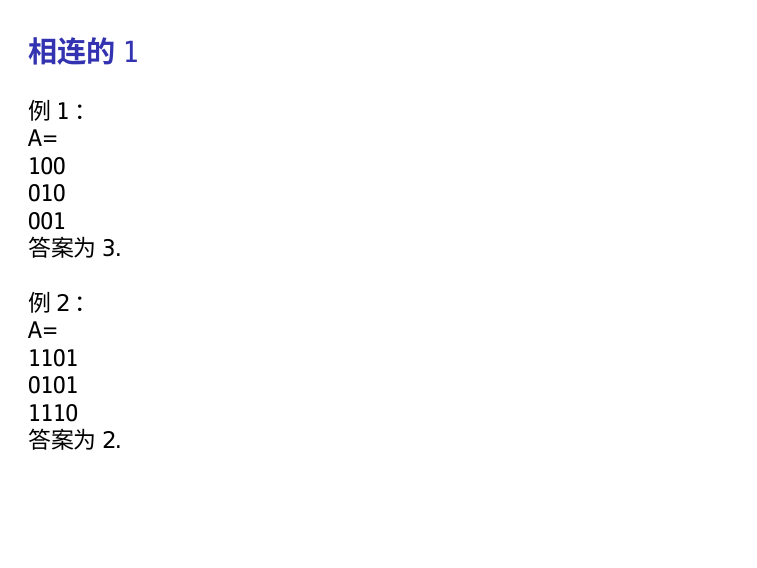

# 相连的1
例1：
A=
100
010
001
答案为3.

例2：
A=
1101
0101
1110
答案为2.